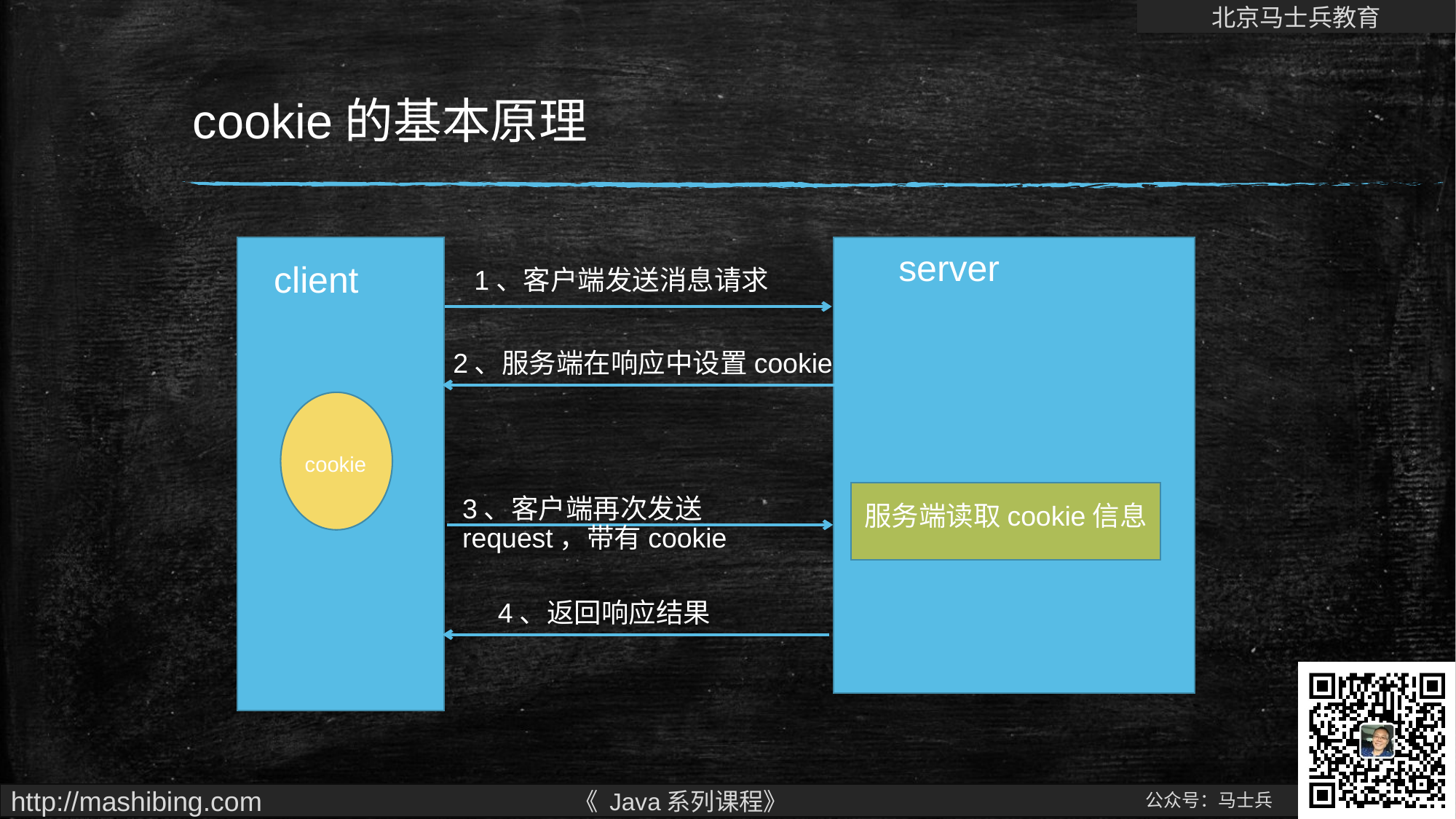

# cookie的基本原理

server
client
1、客户端发送消息请求
2、服务端在响应中设置cookie

cookie

3、客户端再次发送request，带有cookie
服务端读取cookie信息
4、返回响应结果